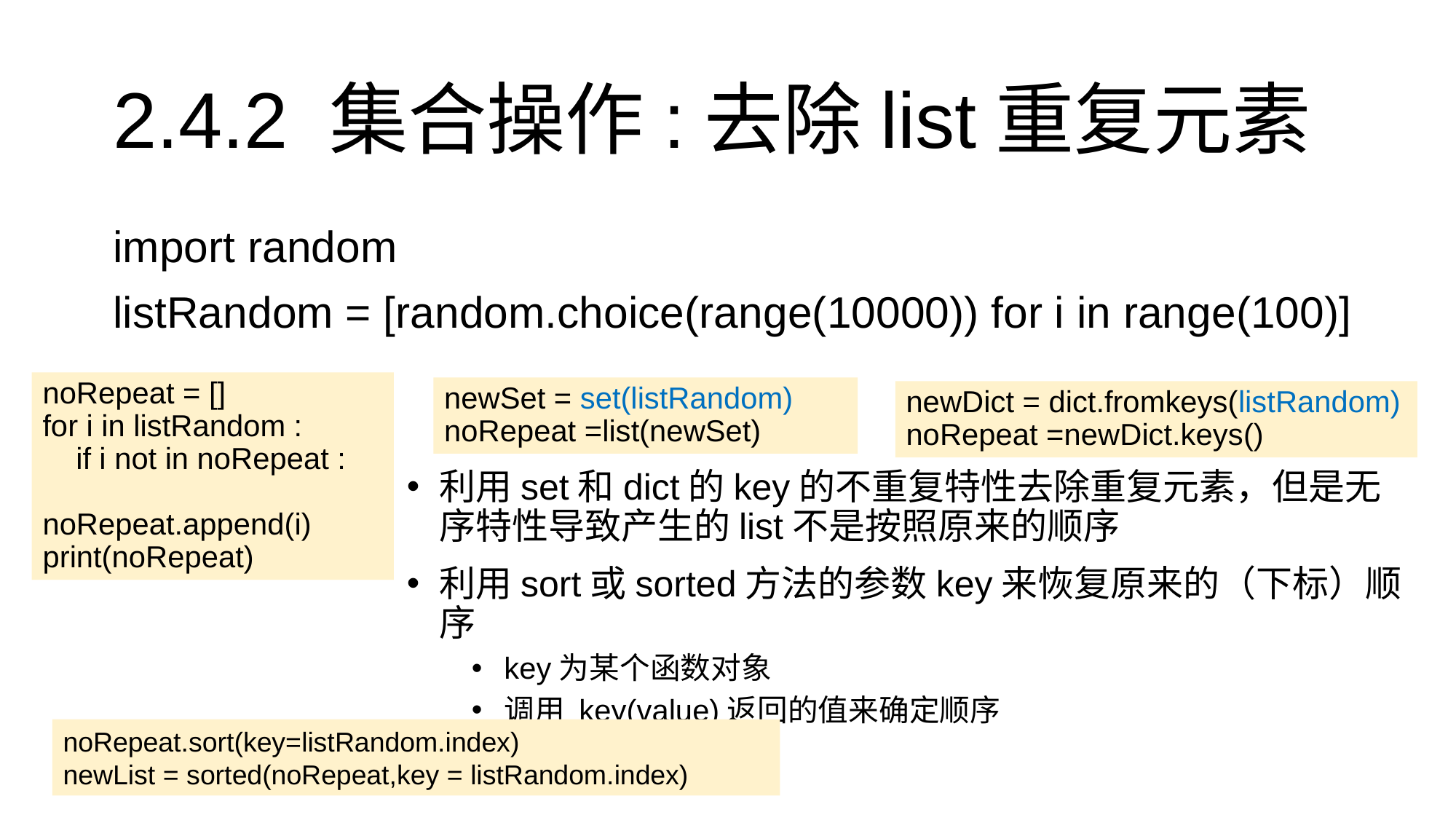

# 2.4.2 集合操作:去除list重复元素
import random
listRandom = [random.choice(range(10000)) for i in range(100)]

noRepeat = []
for i in listRandom :
    if i not in noRepeat :
         noRepeat.append(i)
print(noRepeat)
newSet = set(listRandom)
noRepeat =list(newSet)
newDict = dict.fromkeys(listRandom)
noRepeat =newDict.keys()
利用set和dict的key的不重复特性去除重复元素，但是无序特性导致产生的list不是按照原来的顺序
利用sort或sorted方法的参数key来恢复原来的（下标）顺序
key为某个函数对象
调用 key(value)返回的值来确定顺序
noRepeat.sort(key=listRandom.index)
newList = sorted(noRepeat,key = listRandom.index)